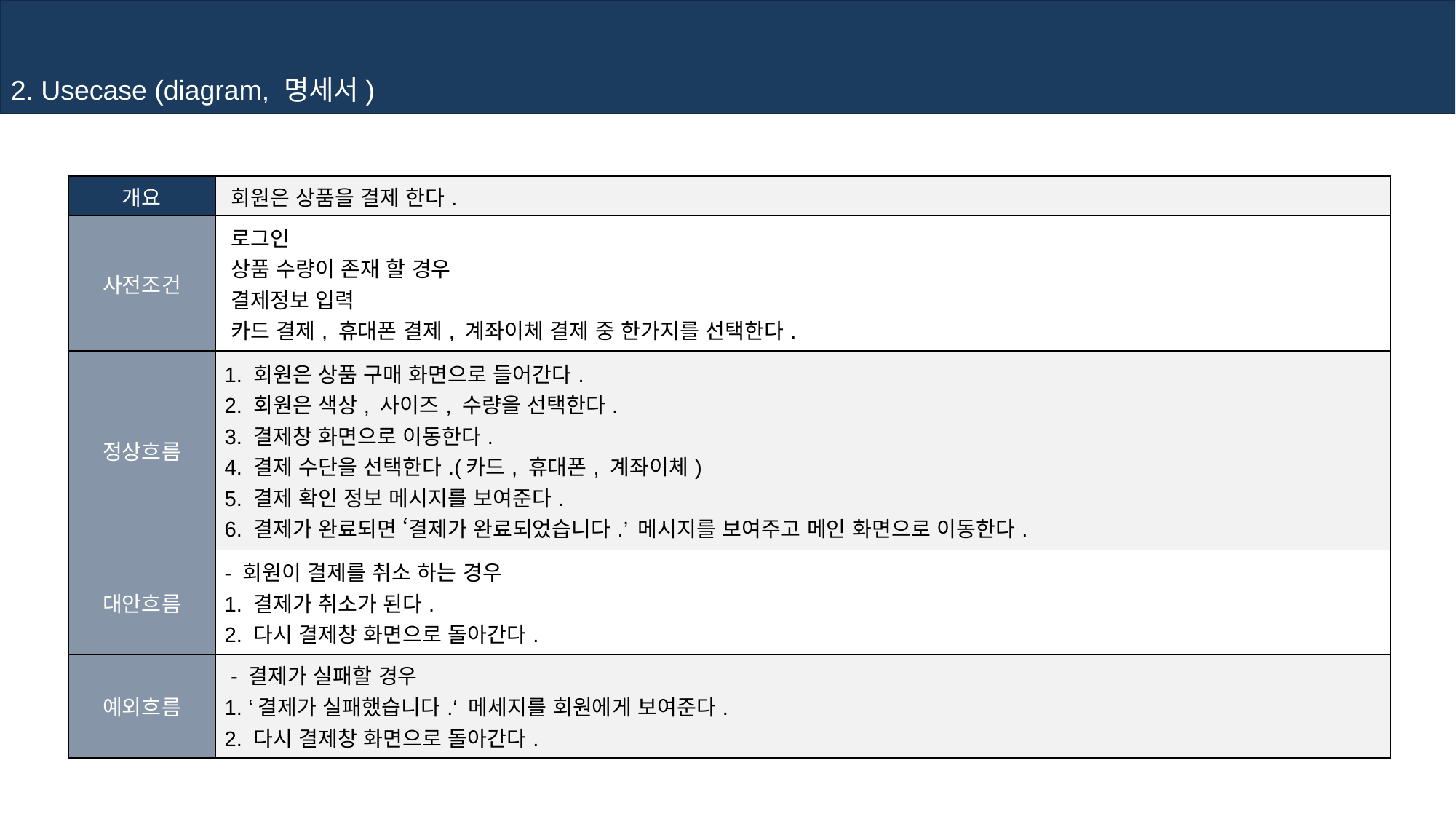

2. Usecase (diagram, 명세서)
| 개요 | 회원은 상품을 결제 한다. |  |
| --- | --- | --- |
| 사전조건 | 로그인 상품 수량이 존재 할 경우 결제정보 입력 카드 결제, 휴대폰 결제, 계좌이체 결제 중 한가지를 선택한다. |  |
| 정상흐름 | 1. 회원은 상품 구매 화면으로 들어간다. 2. 회원은 색상, 사이즈, 수량을 선택한다. 3. 결제창 화면으로 이동한다. 4. 결제 수단을 선택한다.(카드, 휴대폰, 계좌이체) 5. 결제 확인 정보 메시지를 보여준다. 6. 결제가 완료되면 ‘결제가 완료되었습니다.’ 메시지를 보여주고 메인 화면으로 이동한다. |  |
| 대안흐름 | - 회원이 결제를 취소 하는 경우 1. 결제가 취소가 된다. 2. 다시 결제창 화면으로 돌아간다. |  |
| 예외흐름 | - 결제가 실패할 경우 1. ‘결제가 실패했습니다.‘ 메세지를 회원에게 보여준다. 2. 다시 결제창 화면으로 돌아간다. |  |